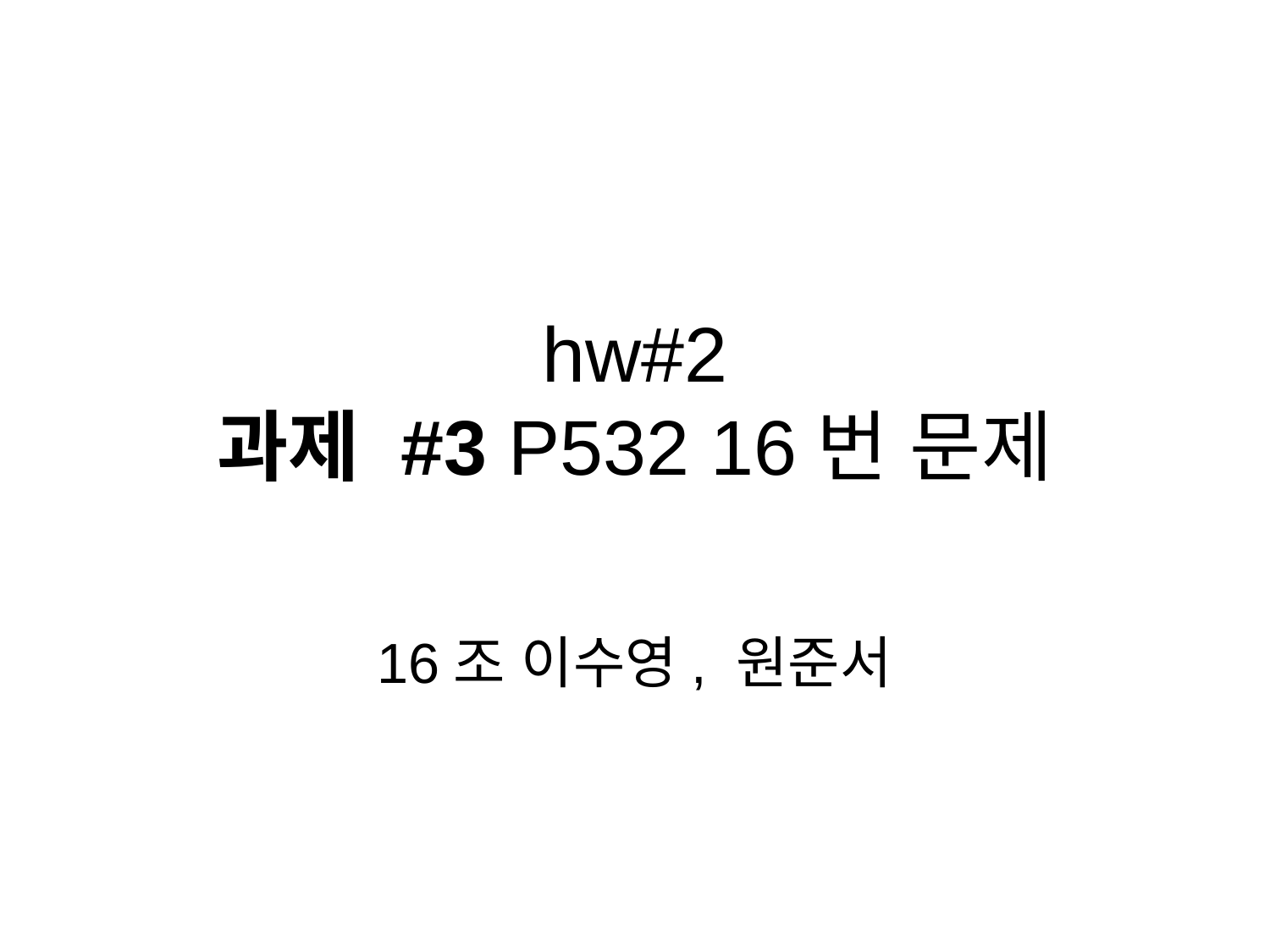

# hw#2 과제 #3 P532 16번 문제
16조 이수영, 원준서